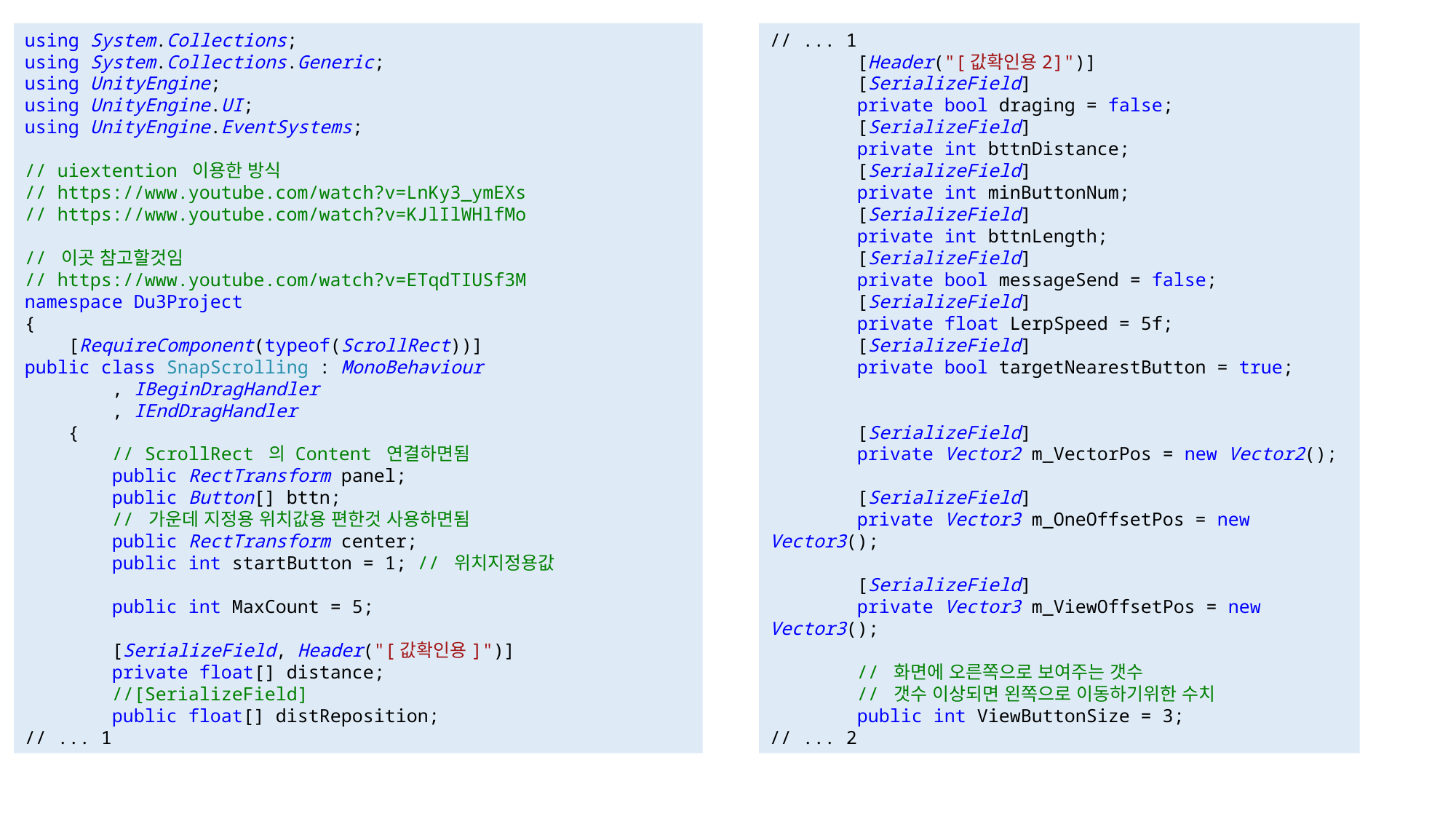

using System.Collections;
using System.Collections.Generic;
using UnityEngine;
using UnityEngine.UI;
using UnityEngine.EventSystems;

// uiextention 이용한 방식
// https://www.youtube.com/watch?v=LnKy3_ymEXs
// https://www.youtube.com/watch?v=KJlIlWHlfMo

// 이곳 참고할것임
// https://www.youtube.com/watch?v=ETqdTIUSf3M
namespace Du3Project
{
    [RequireComponent(typeof(ScrollRect))]
public class SnapScrolling : MonoBehaviour
        , IBeginDragHandler
        , IEndDragHandler
    {
        // ScrollRect 의 Content 연결하면됨
        public RectTransform panel;
        public Button[] bttn;
        // 가운데 지정용 위치값용 편한것 사용하면됨
        public RectTransform center;
        public int startButton = 1; // 위치지정용값

        public int MaxCount = 5;

        [SerializeField, Header("[값확인용]")]
        private float[] distance;
        //[SerializeField]
        public float[] distReposition;
// ... 1
#
// ... 1
        [Header("[값확인용2]")]
        [SerializeField]
        private bool draging = false;
        [SerializeField]
        private int bttnDistance;
        [SerializeField]
        private int minButtonNum;
        [SerializeField]
        private int bttnLength;
        [SerializeField]
        private bool messageSend = false;
        [SerializeField]
        private float LerpSpeed = 5f;
        [SerializeField]
        private bool targetNearestButton = true;

        [SerializeField]
        private Vector2 m_VectorPos = new Vector2();

        [SerializeField]
        private Vector3 m_OneOffsetPos = new Vector3();

        [SerializeField]
        private Vector3 m_ViewOffsetPos = new Vector3();

        // 화면에 오른쪽으로 보여주는 갯수
        // 갯수 이상되면 왼쪽으로 이동하기위한 수치
        public int ViewButtonSize = 3;
// ... 2
SnapScrolling